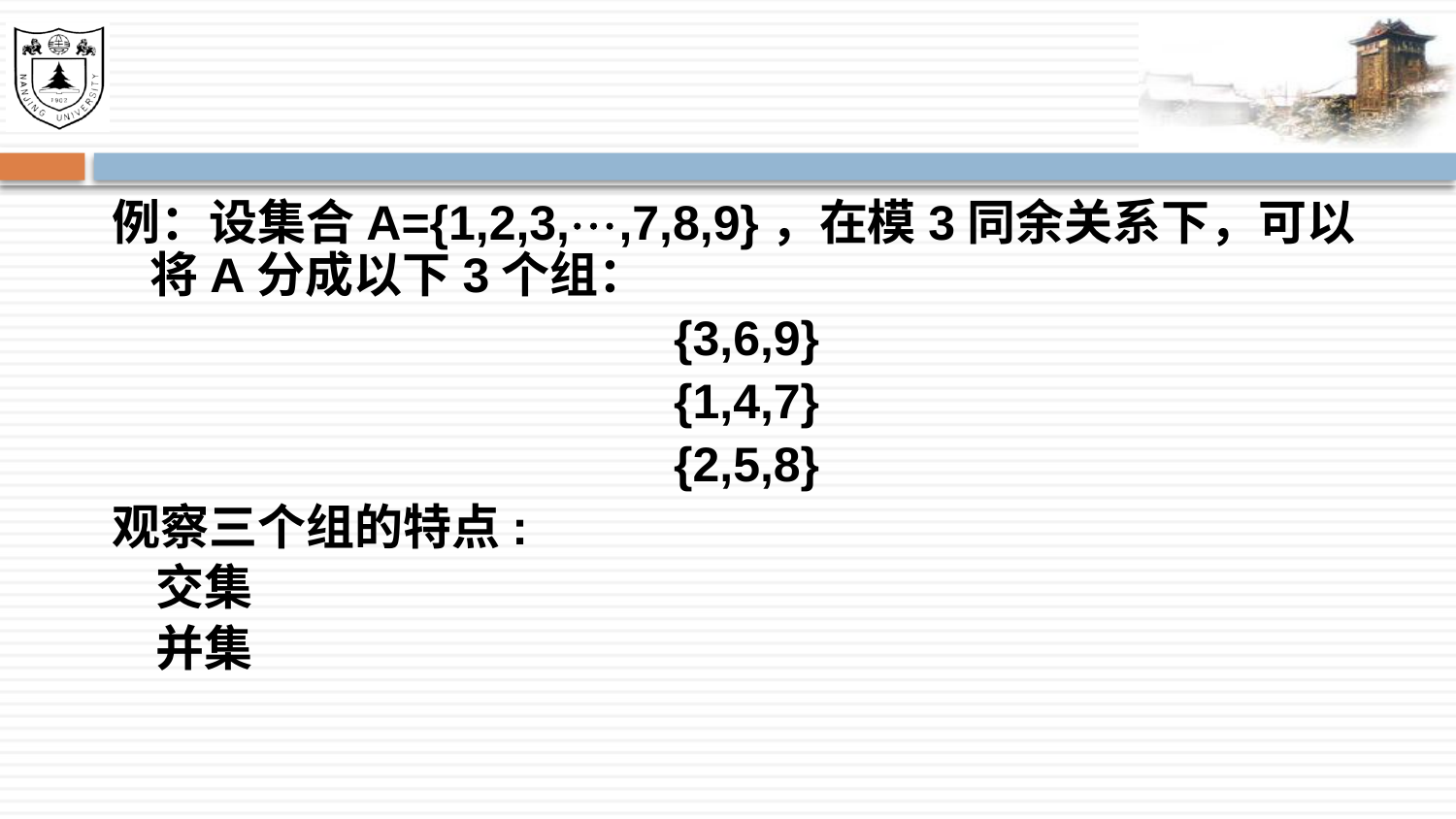

#
例：设集合A={1,2,3,…,7,8,9}，在模3同余关系下，可以将A分成以下3个组：
{3,6,9}
{1,4,7}
{2,5,8}
观察三个组的特点:
交集
并集